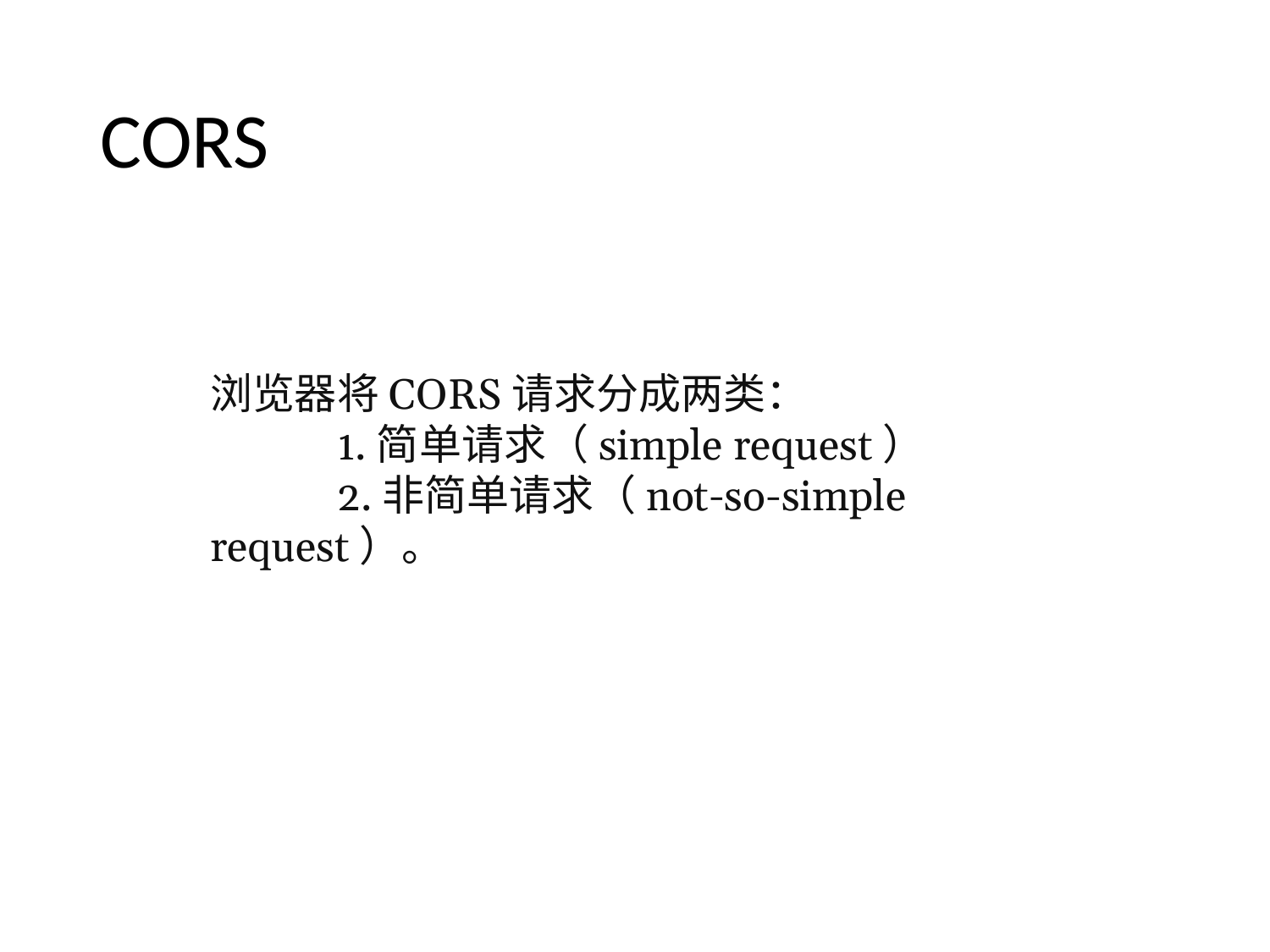

# CORS
浏览器将CORS请求分成两类：
	1.简单请求（simple request）
	2.非简单请求（not-so-simple request）。